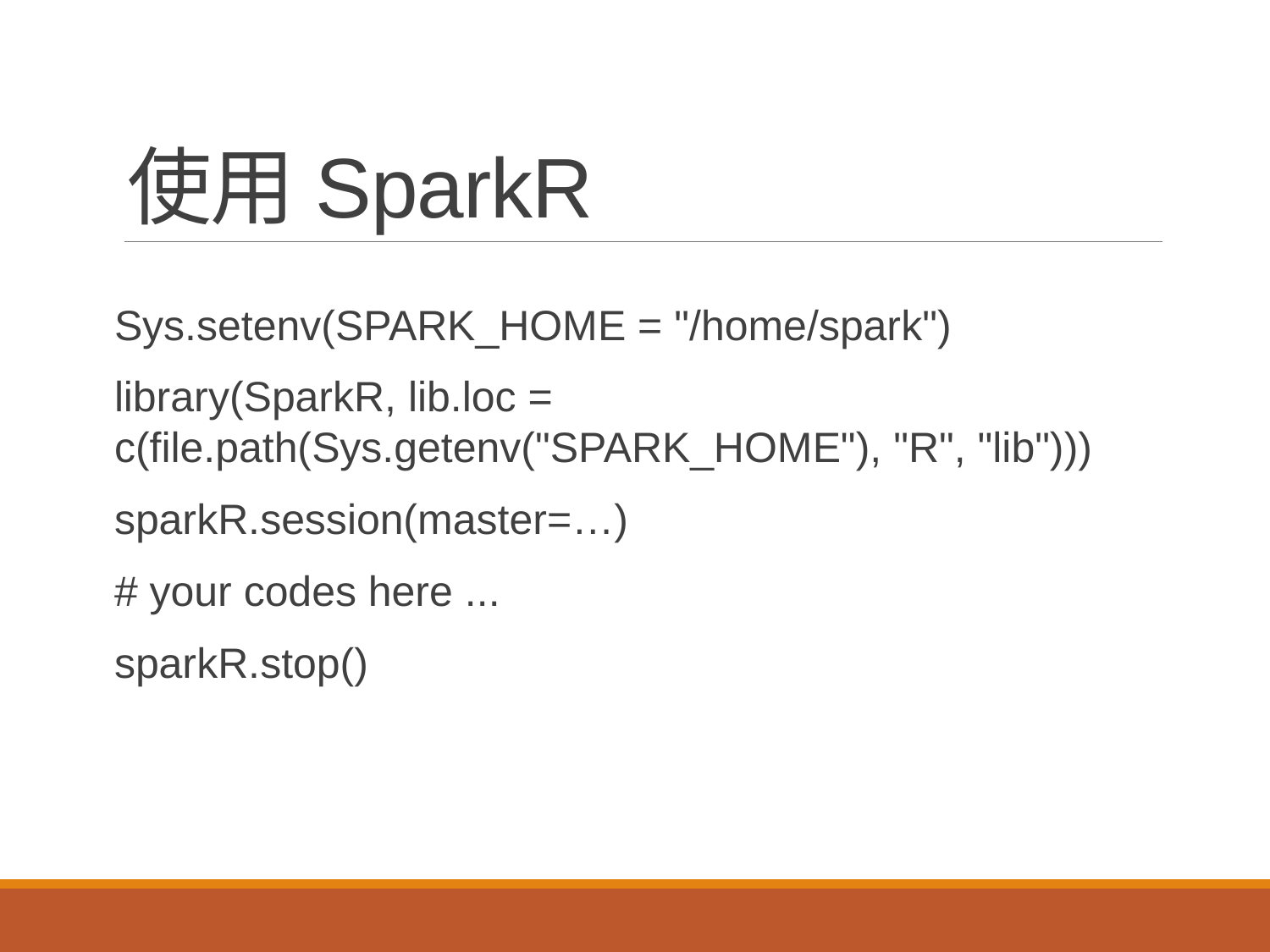

# 使用SparkR
Sys.setenv(SPARK_HOME = "/home/spark")
library(SparkR, lib.loc = c(file.path(Sys.getenv("SPARK_HOME"), "R", "lib")))
sparkR.session(master=…)
# your codes here ...
sparkR.stop()